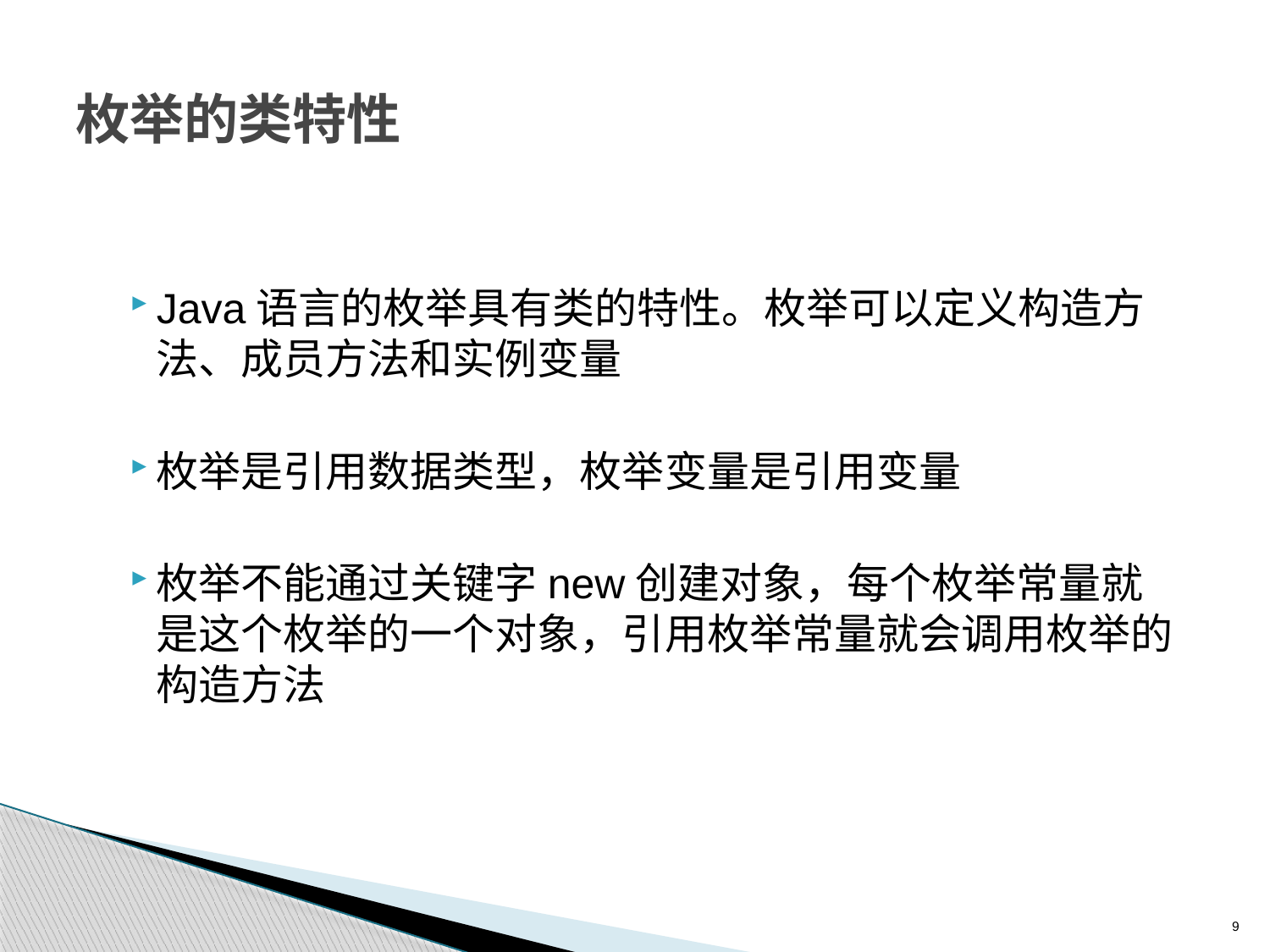

# 枚举的类特性
Java语言的枚举具有类的特性。枚举可以定义构造方法、成员方法和实例变量

枚举是引用数据类型，枚举变量是引用变量

枚举不能通过关键字new创建对象，每个枚举常量就是这个枚举的一个对象，引用枚举常量就会调用枚举的构造方法
9